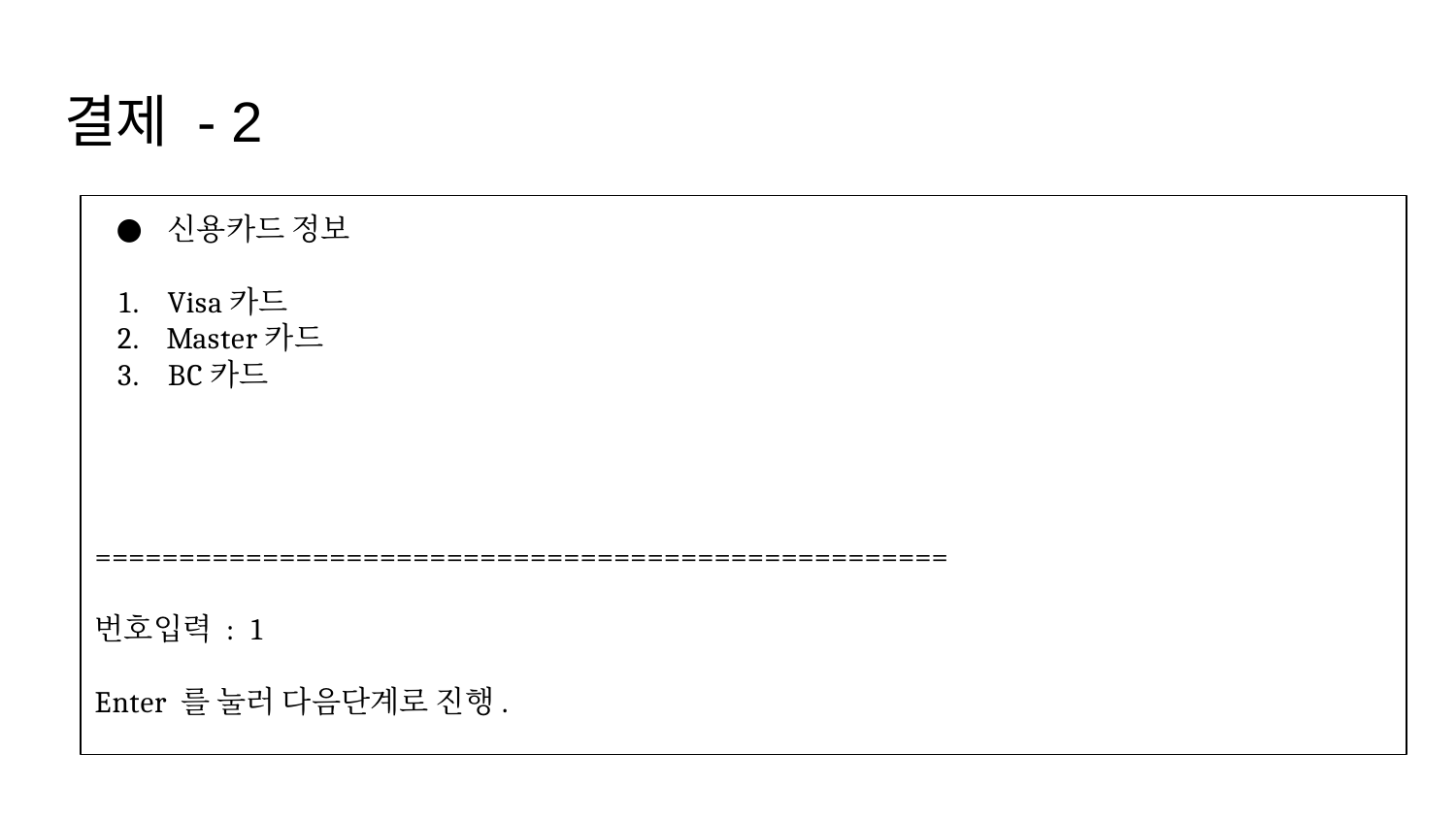

# 결제 - 2
신용카드 정보

Visa카드
Master카드
BC카드

===================================================

번호입력 :  1

Enter 를 눌러 다음단계로 진행.